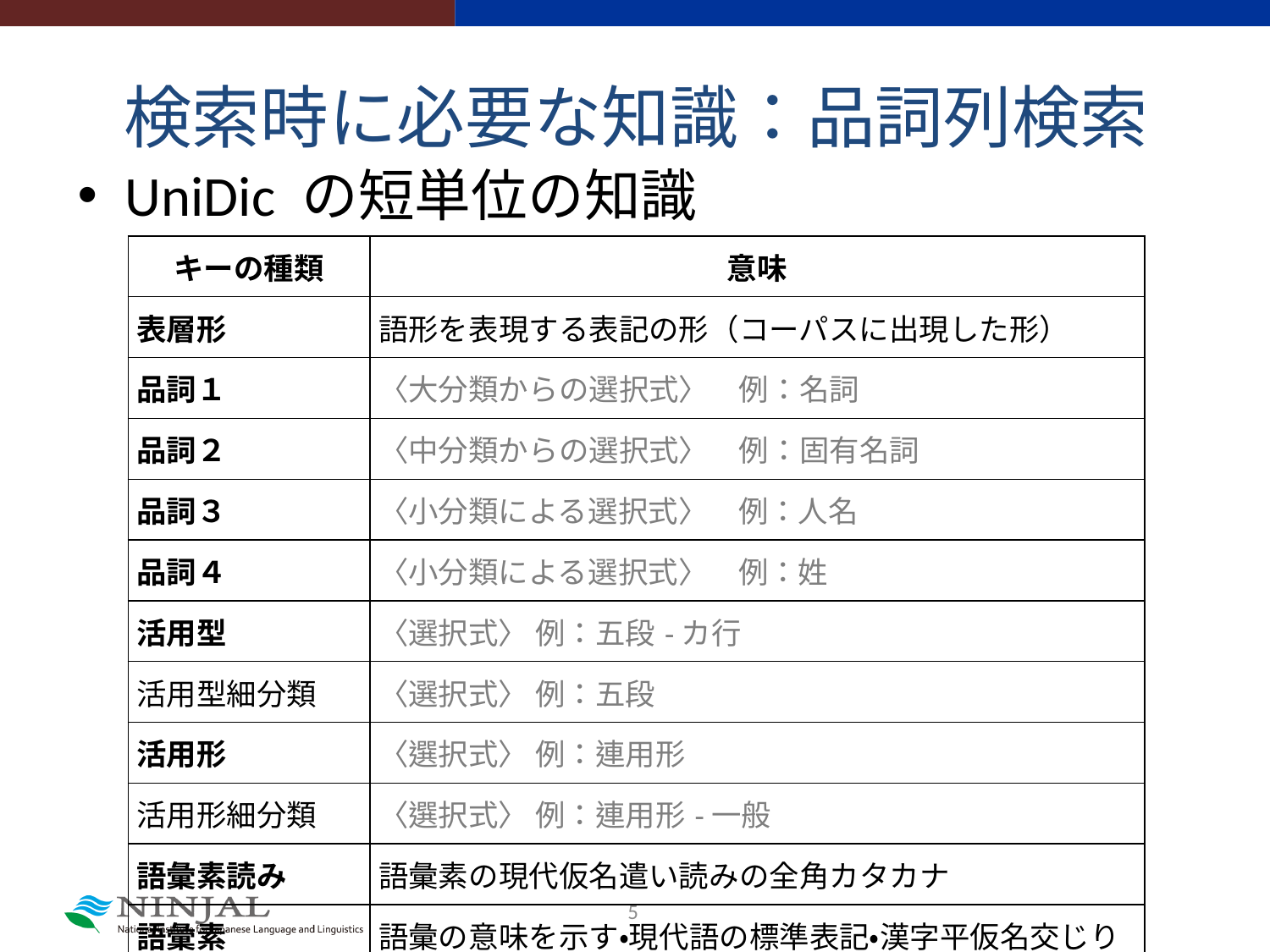

# 検索時に必要な知識：品詞列検索
UniDic の短単位の知識
| キーの種類 | 意味 |
| --- | --- |
| 表層形 | 語形を表現する表記の形（コーパスに出現した形） |
| 品詞１ | 〈大分類からの選択式〉　例：名詞 |
| 品詞２ | 〈中分類からの選択式〉　例：固有名詞 |
| 品詞３ | 〈小分類による選択式〉　例：人名 |
| 品詞４ | 〈小分類による選択式〉　例：姓 |
| 活用型 | 〈選択式〉 例：五段-カ行 |
| 活用型細分類 | 〈選択式〉 例：五段 |
| 活用形 | 〈選択式〉 例：連用形 |
| 活用形細分類 | 〈選択式〉 例：連用形-一般 |
| 語彙素読み | 語彙素の現代仮名遣い読みの全角カタカナ |
| 語彙素 | 語彙の意味を示す・現代語の標準表記・漢字平仮名交じり |
5